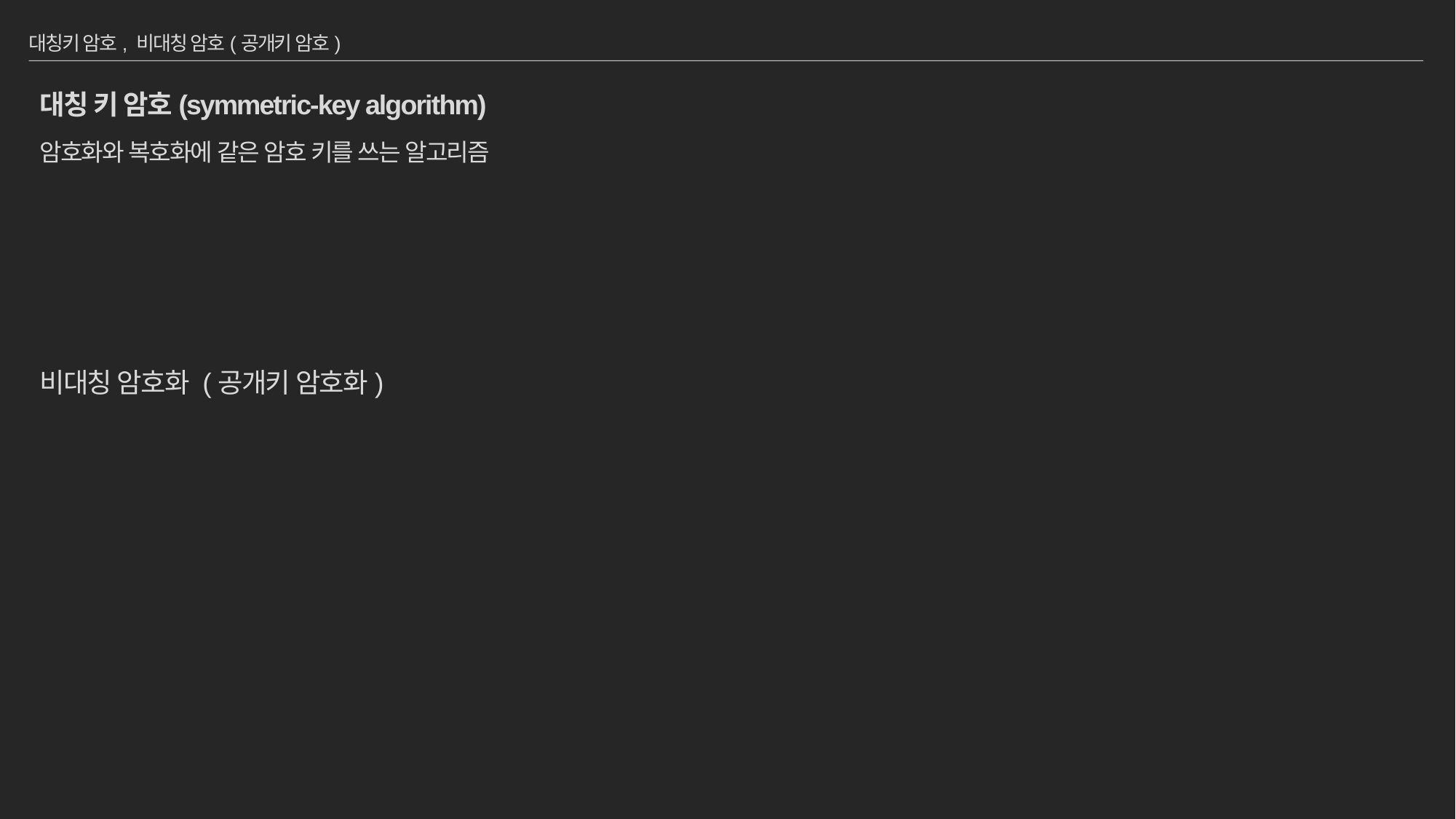

# 대칭키 암호, 비대칭 암호(공개키 암호)
대칭 키 암호(symmetric-key algorithm)
암호화와 복호화에 같은 암호 키를 쓰는 알고리즘

비대칭 암호화 (공개키 암호화)